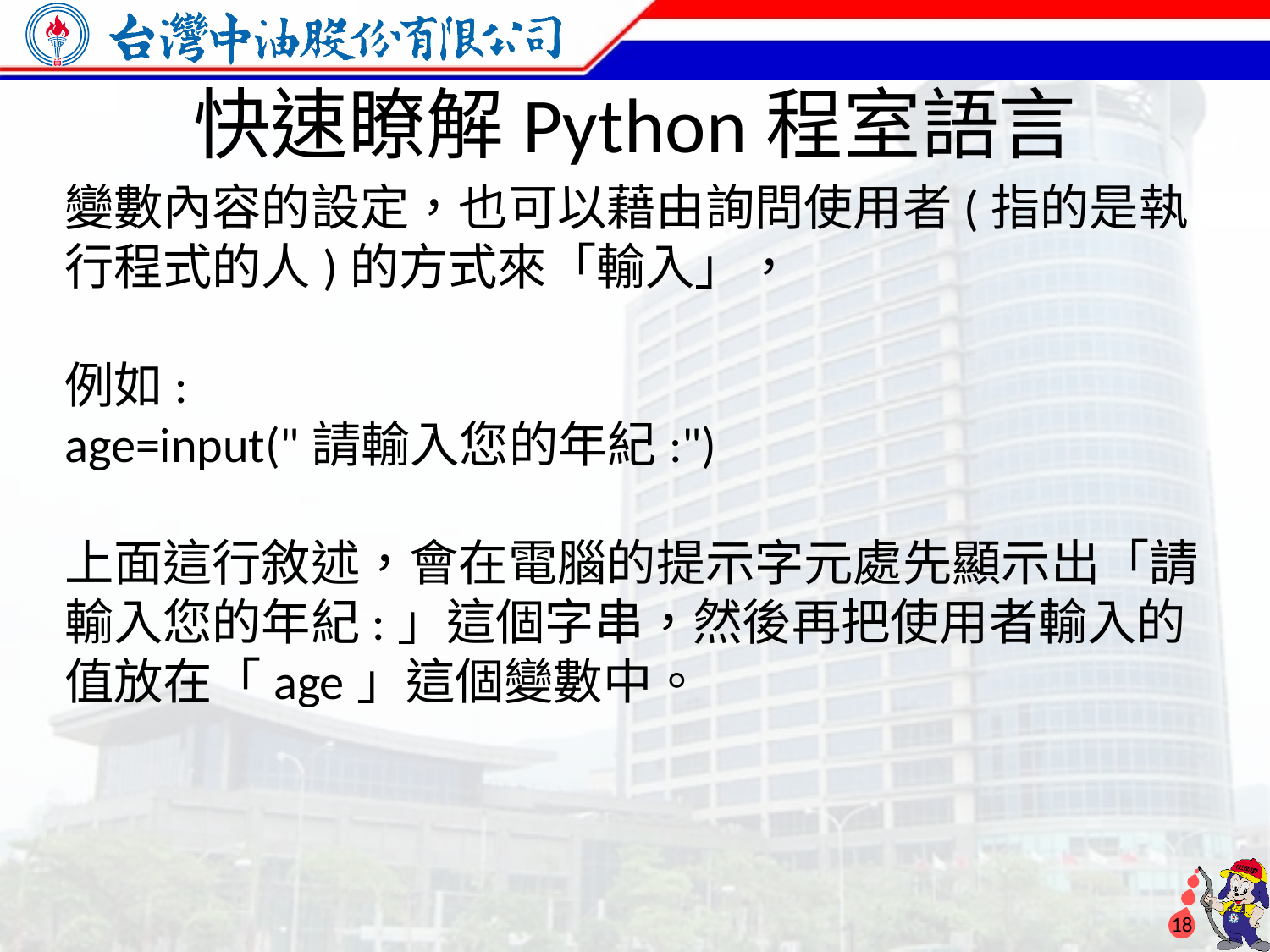

快速瞭解Python程室語言
變數內容的設定，也可以藉由詢問使用者(指的是執行程式的人)的方式來「輸入」，

例如:
age=input("請輸入您的年紀:")

上面這行敘述，會在電腦的提示字元處先顯示出「請輸入您的年紀:」這個字串，然後再把使用者輸入的值放在「age」這個變數中。

18